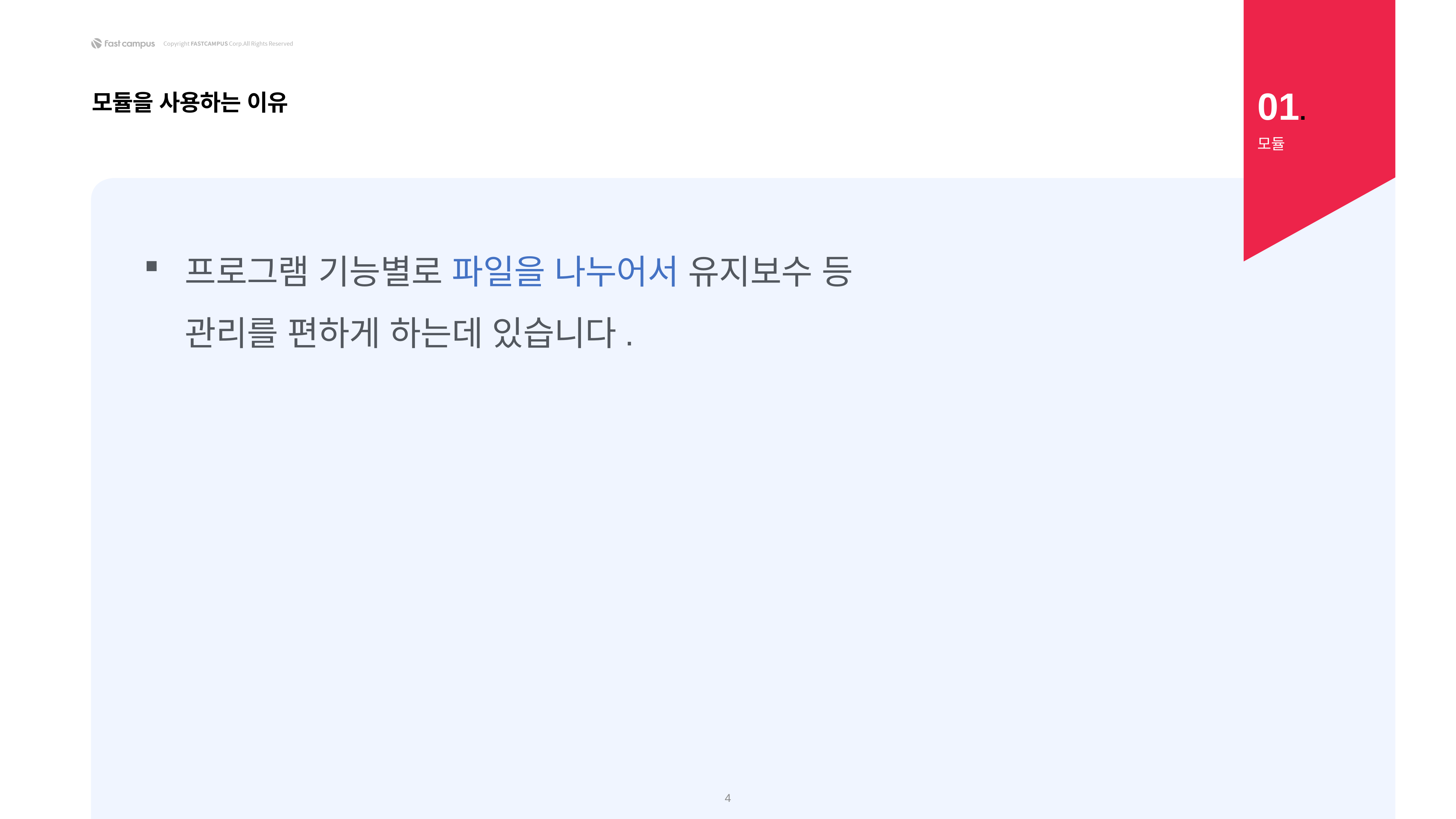

01.
모듈을 사용하는 이유
모듈
프로그램 기능별로 파일을 나누어서 유지보수 등 관리를 편하게 하는데 있습니다.
4